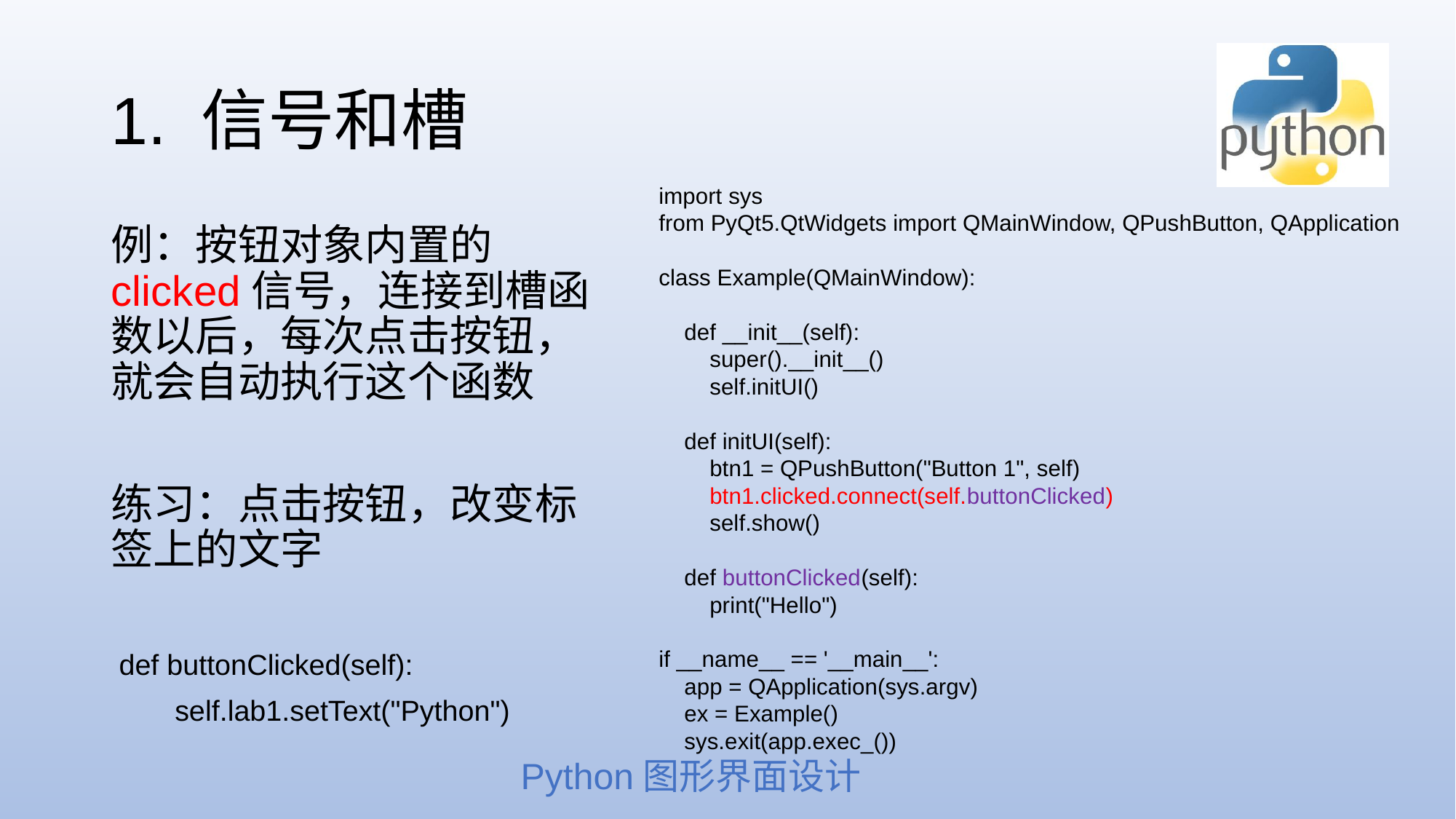

# 1. 信号和槽
import sys
from PyQt5.QtWidgets import QMainWindow, QPushButton, QApplication

class Example(QMainWindow):

    def __init__(self):
        super().__init__()
        self.initUI()

    def initUI(self):
        btn1 = QPushButton("Button 1", self)
        btn1.clicked.connect(self.buttonClicked)
        self.show()

    def buttonClicked(self):
        print("Hello")

if __name__ == '__main__':
    app = QApplication(sys.argv)
    ex = Example()
    sys.exit(app.exec_())
例：按钮对象内置的clicked信号，连接到槽函数以后，每次点击按钮，就会自动执行这个函数

练习：点击按钮，改变标签上的文字

 def buttonClicked(self):
        self.lab1.setText("Python")